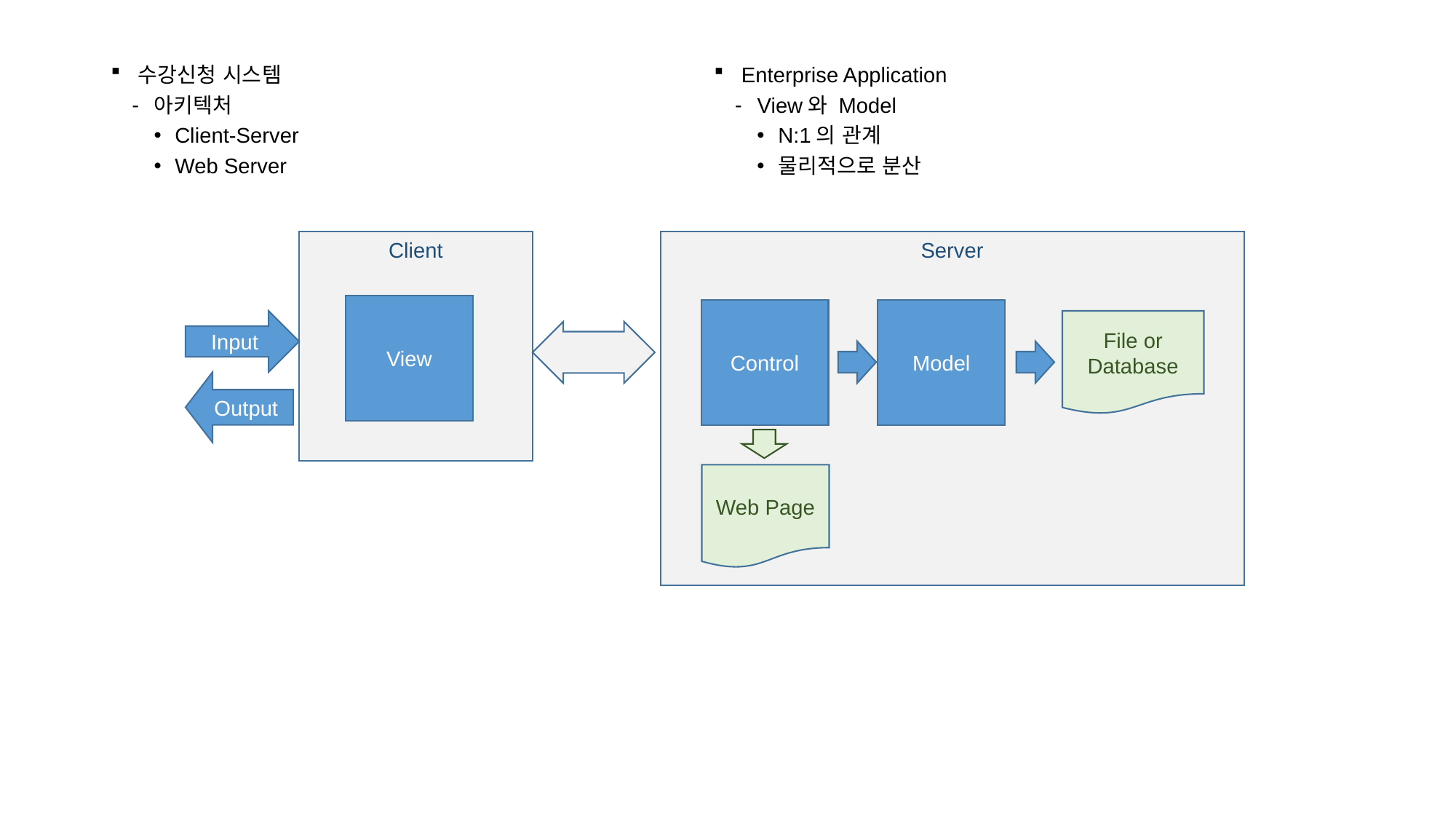

수강신청 시스템
아키텍처
Client-Server
Web Server
Enterprise Application
View와 Model
N:1의 관계
물리적으로 분산
Server
Client
View
Control
Model
File or
Database

Web Page
Input
Output